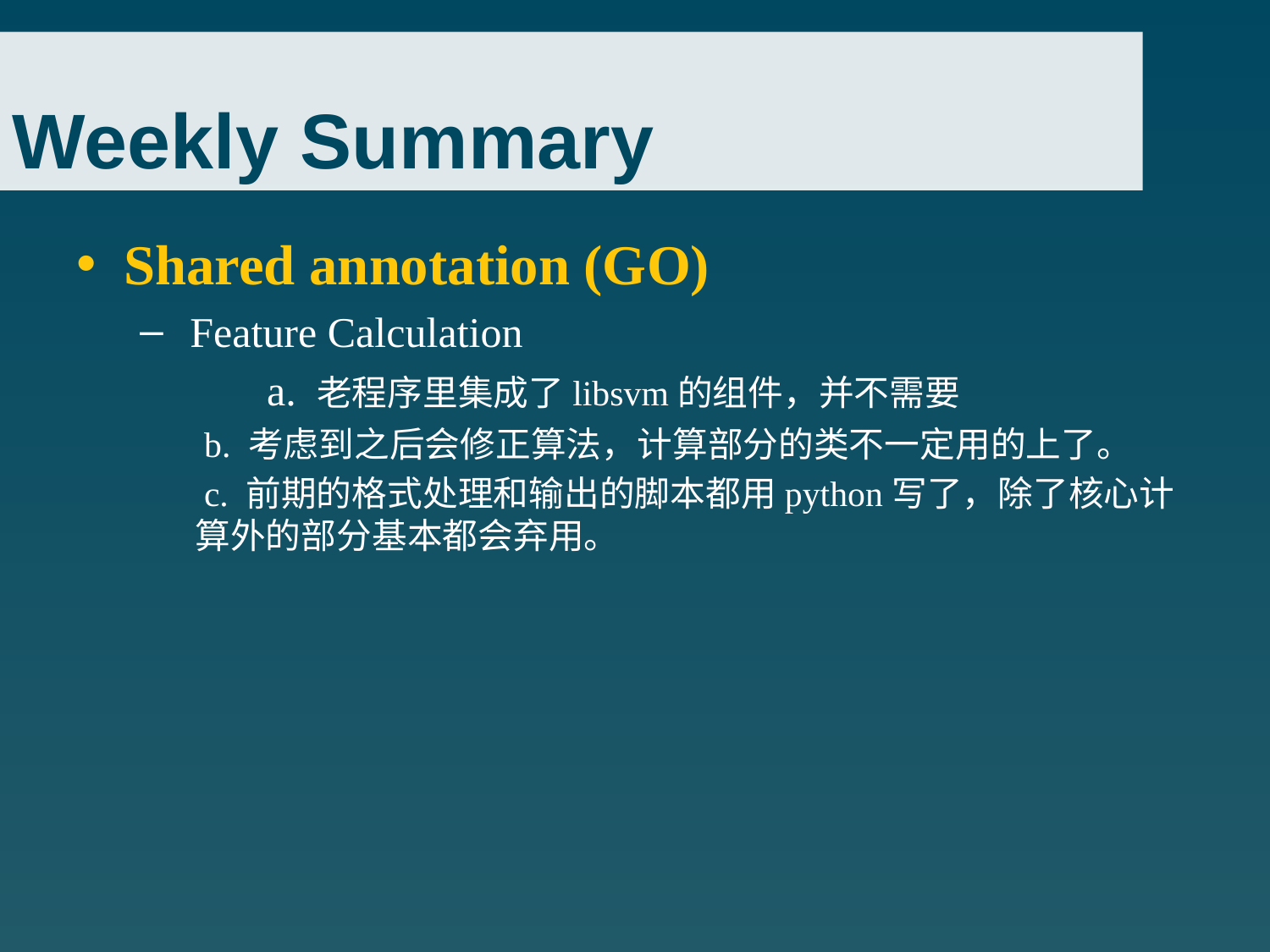

# Weekly Summary
Shared annotation (GO)
 Feature Calculation
	a. 老程序里集成了libsvm的组件，并不需要
 b. 考虑到之后会修正算法，计算部分的类不一定用的上了。
 c. 前期的格式处理和输出的脚本都用python写了，除了核心计算外的部分基本都会弃用。